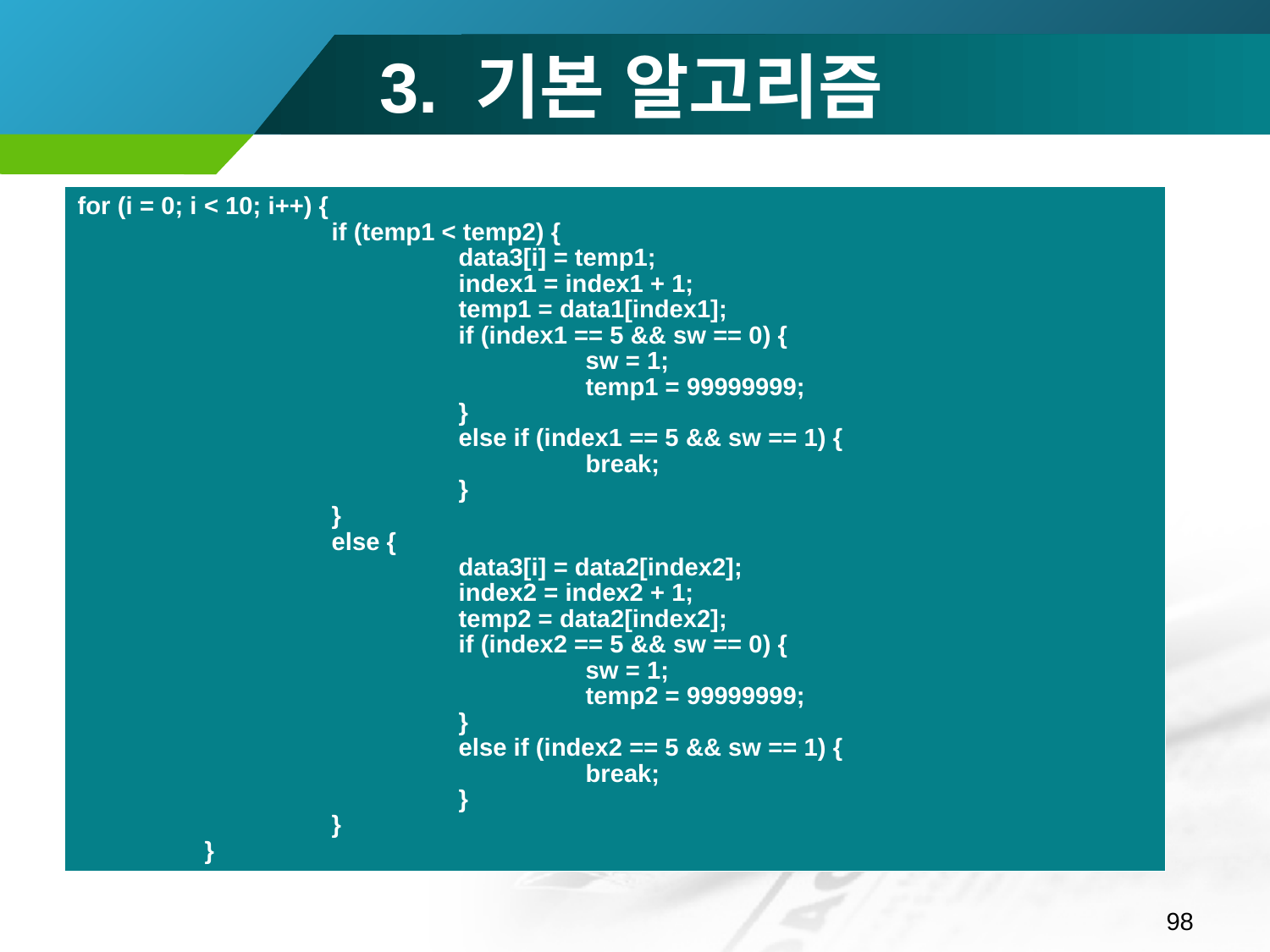

# 3. 기본 알고리즘
| for (i = 0; i < 10; i++) { if (temp1 < temp2) { data3[i] = temp1; index1 = index1 + 1; temp1 = data1[index1]; if (index1 == 5 && sw == 0) { sw = 1; temp1 = 99999999; } else if (index1 == 5 && sw == 1) { break; } } else { data3[i] = data2[index2]; index2 = index2 + 1; temp2 = data2[index2]; if (index2 == 5 && sw == 0) { sw = 1; temp2 = 99999999; } else if (index2 == 5 && sw == 1) { break; } } } |
| --- |
98